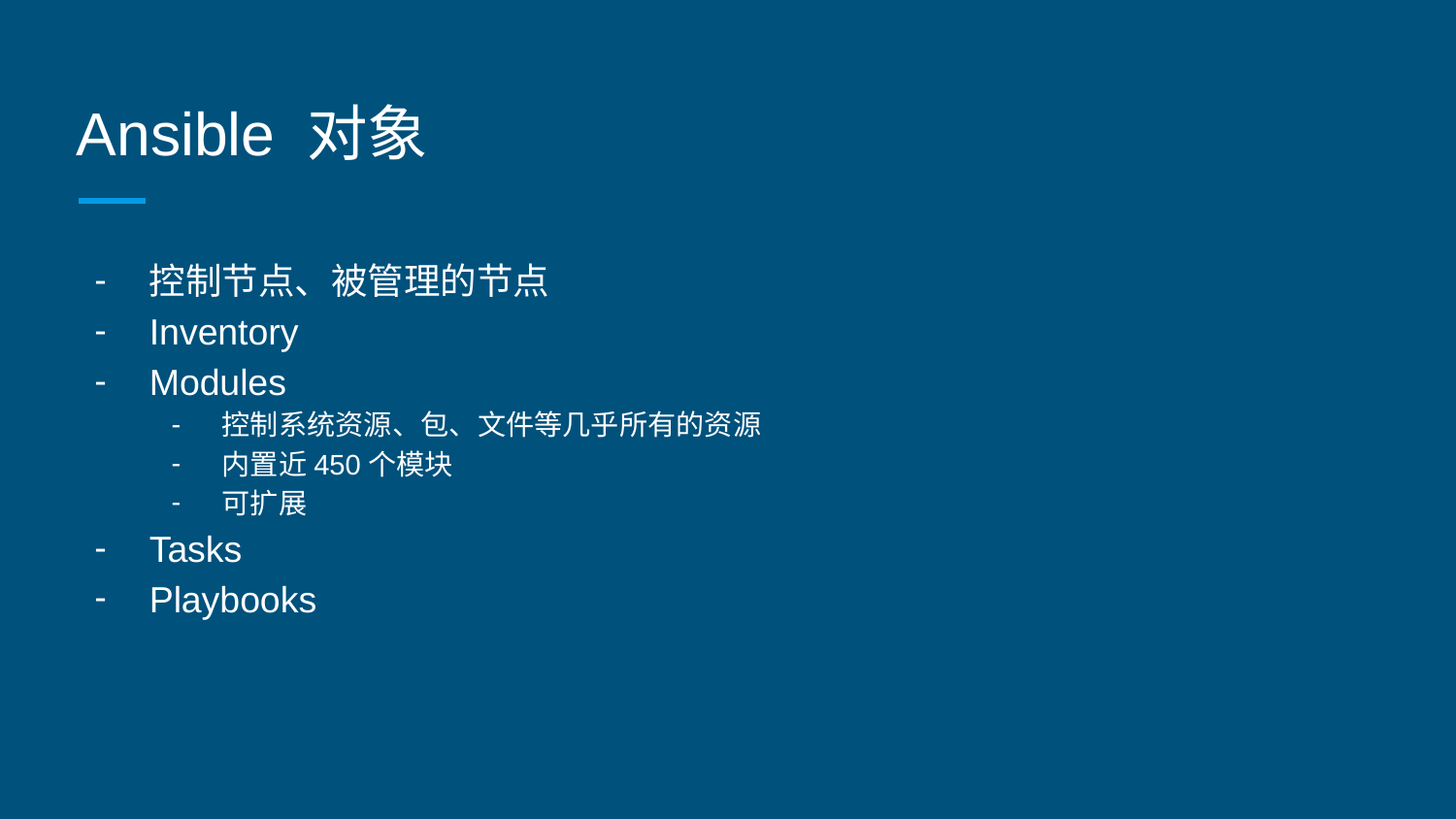

# Ansible 对象
控制节点、被管理的节点
Inventory
Modules
控制系统资源、包、文件等几乎所有的资源
内置近450个模块
可扩展
Tasks
Playbooks